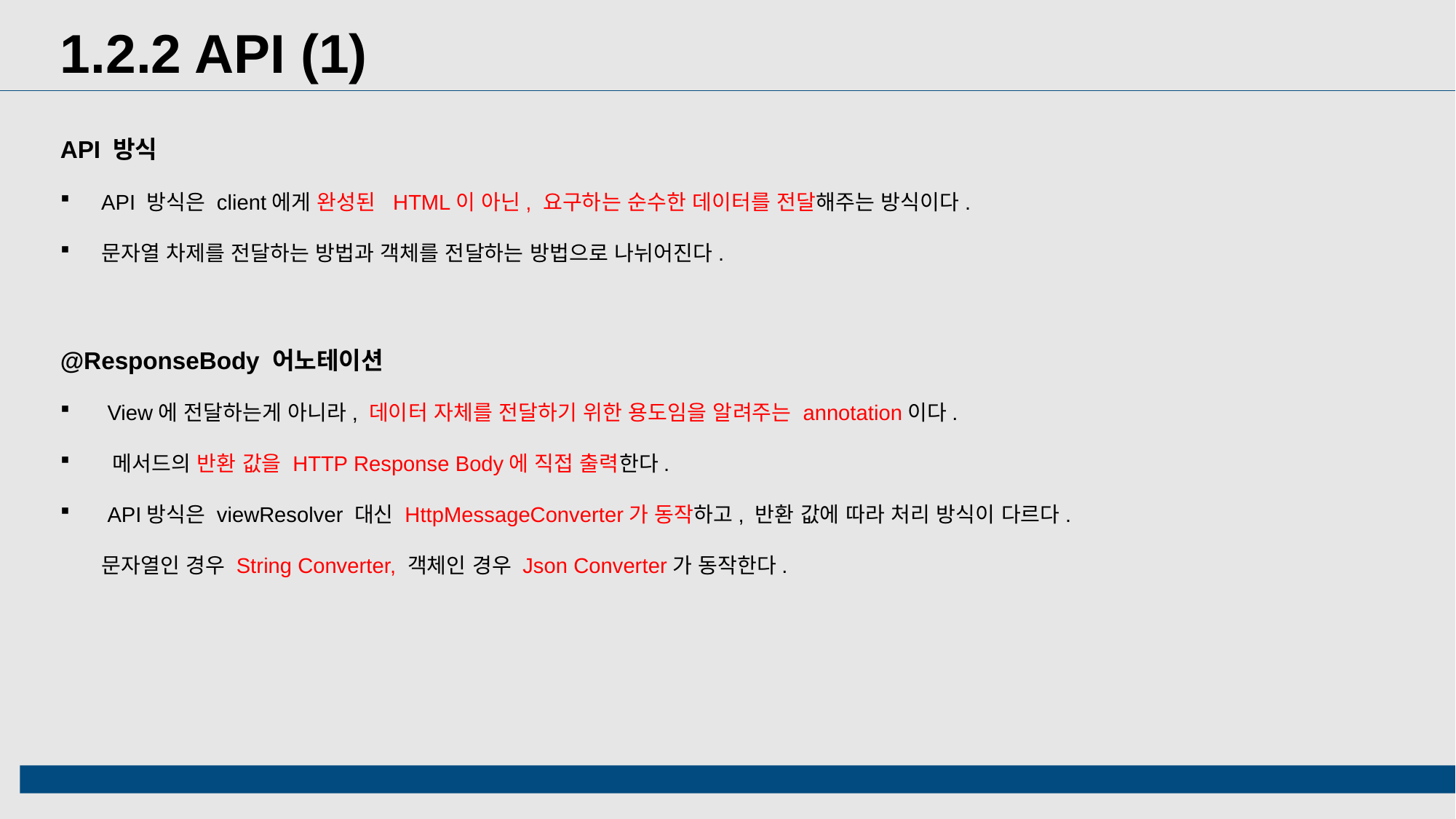

1.2.2 API (1)
API 방식
API 방식은 client에게 완성된  HTML이 아닌, 요구하는 순수한 데이터를 전달해주는 방식이다.
문자열 차제를 전달하는 방법과 객체를 전달하는 방법으로 나뉘어진다.

@ResponseBody 어노테이션
 View에 전달하는게 아니라, 데이터 자체를 전달하기 위한 용도임을 알려주는 annotation이다.
 메서드의 반환 값을 HTTP Response Body에 직접 출력한다.
 API방식은 viewResolver 대신 HttpMessageConverter가 동작하고, 반환 값에 따라 처리 방식이 다르다.              문자열인 경우 String Converter, 객체인 경우 Json Converter가 동작한다.